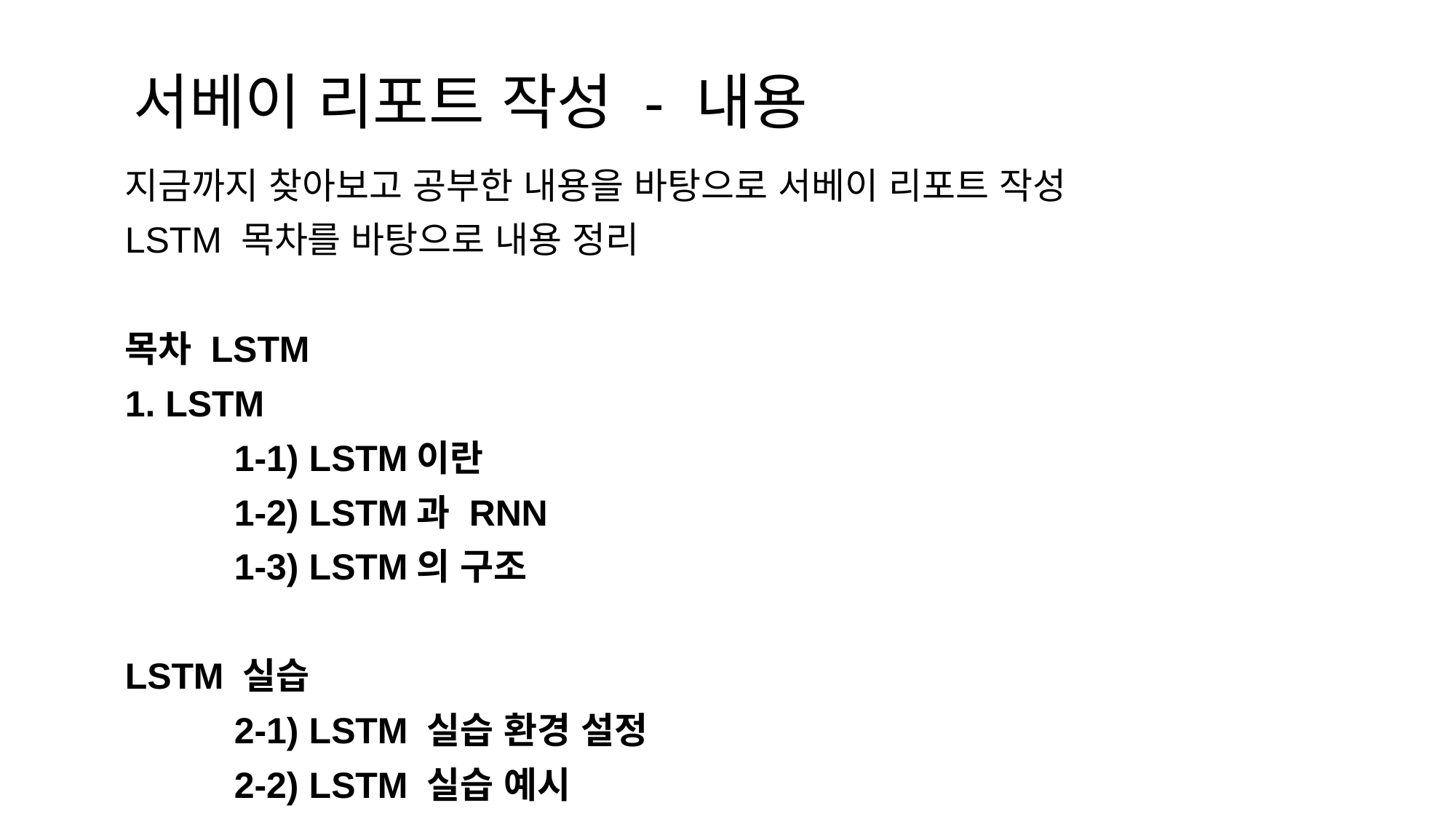

# 서베이 리포트 작성 - 내용
지금까지 찾아보고 공부한 내용을 바탕으로 서베이 리포트 작성
LSTM 목차를 바탕으로 내용 정리

목차 LSTM
1. LSTM
	1-1) LSTM이란
	1-2) LSTM과 RNN
	1-3) LSTM의 구조

LSTM 실습
	2-1) LSTM 실습 환경 설정
	2-2) LSTM 실습 예시